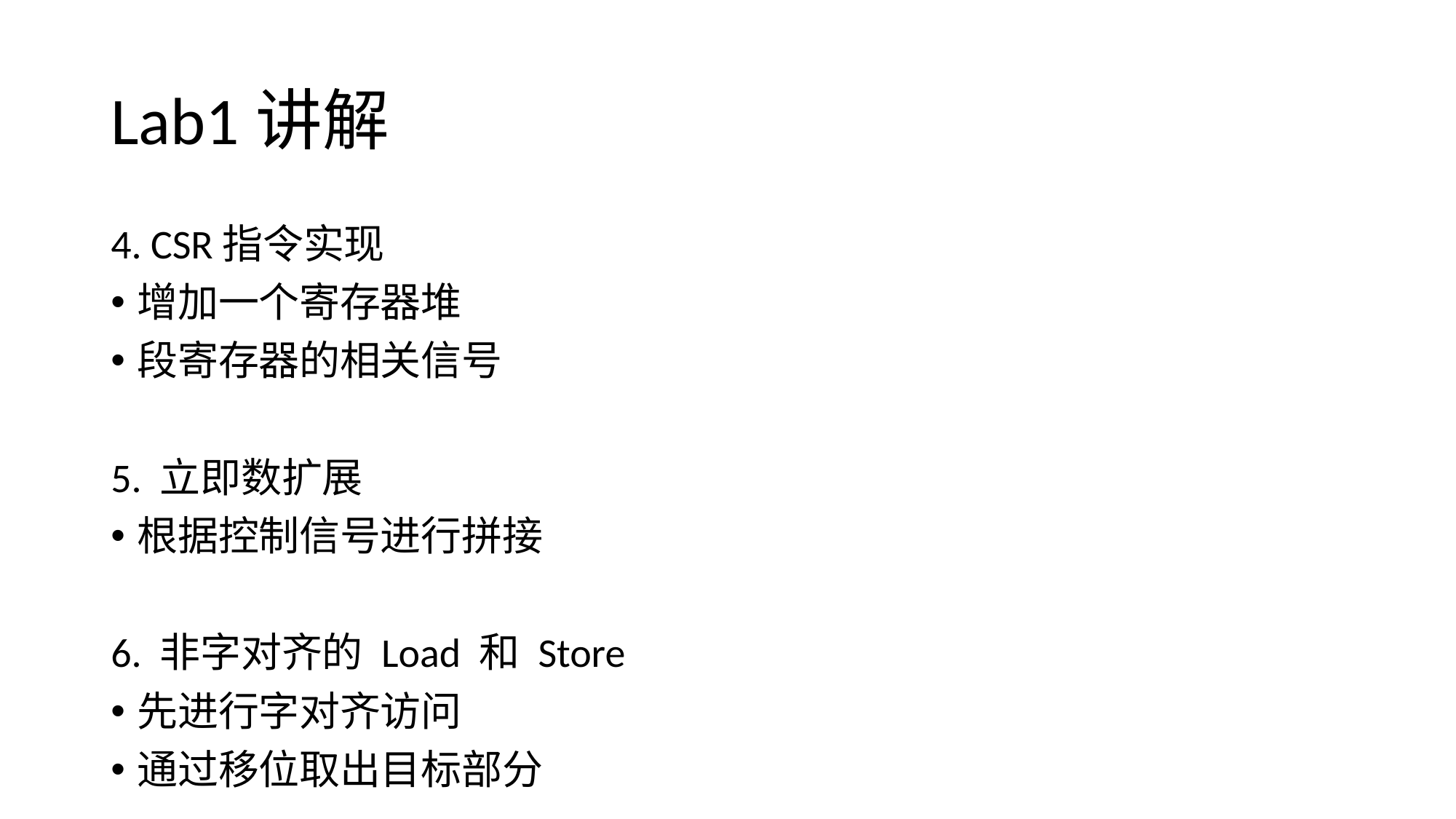

# Lab1讲解
4. CSR指令实现
增加一个寄存器堆
段寄存器的相关信号

5. 立即数扩展
根据控制信号进行拼接

6. 非字对齐的 Load 和 Store
先进行字对齐访问
通过移位取出目标部分